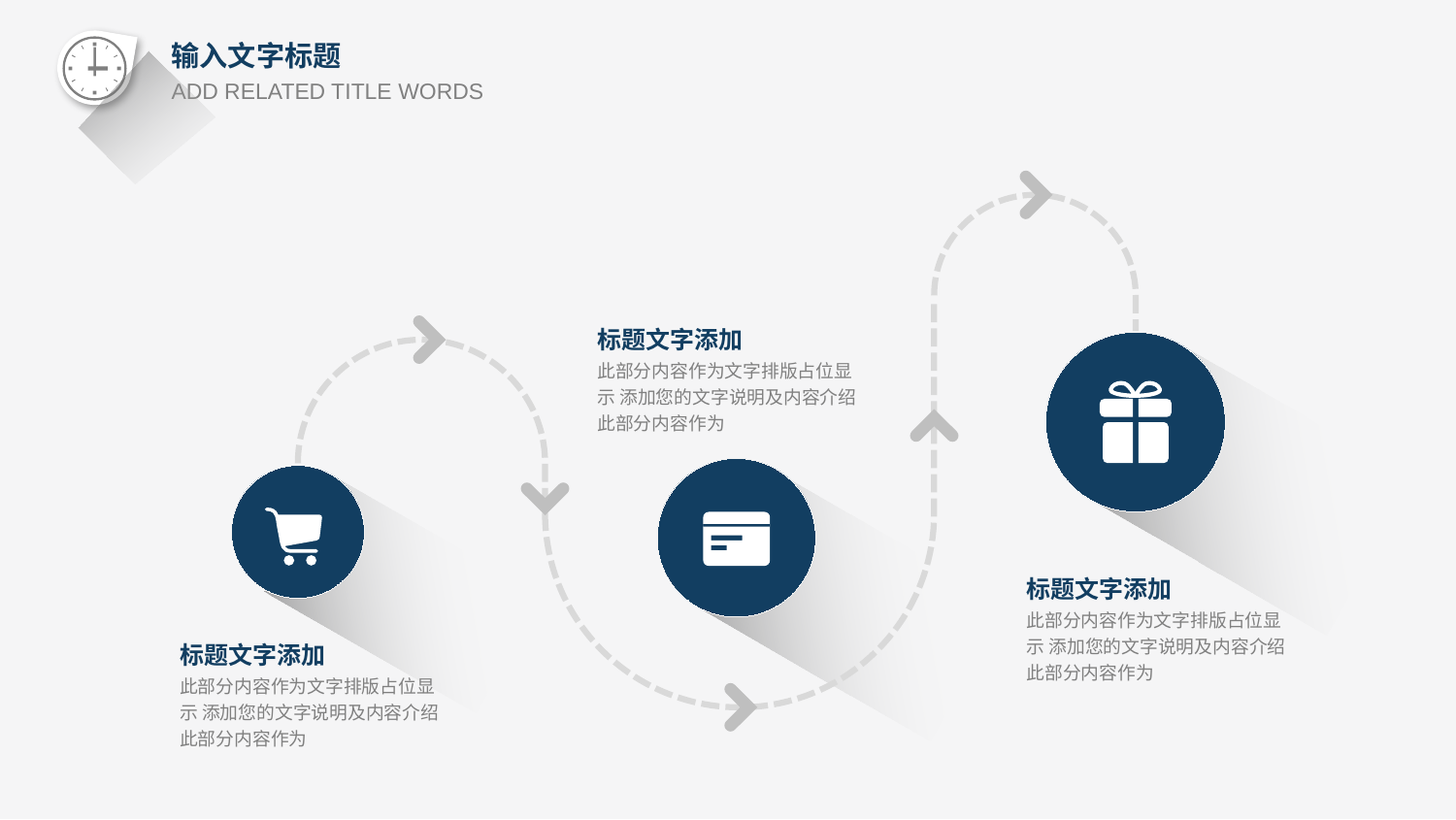

标题文字添加
此部分内容作为文字排版占位显示 添加您的文字说明及内容介绍此部分内容作为

标题文字添加
此部分内容作为文字排版占位显示 添加您的文字说明及内容介绍此部分内容作为
标题文字添加
此部分内容作为文字排版占位显示 添加您的文字说明及内容介绍此部分内容作为